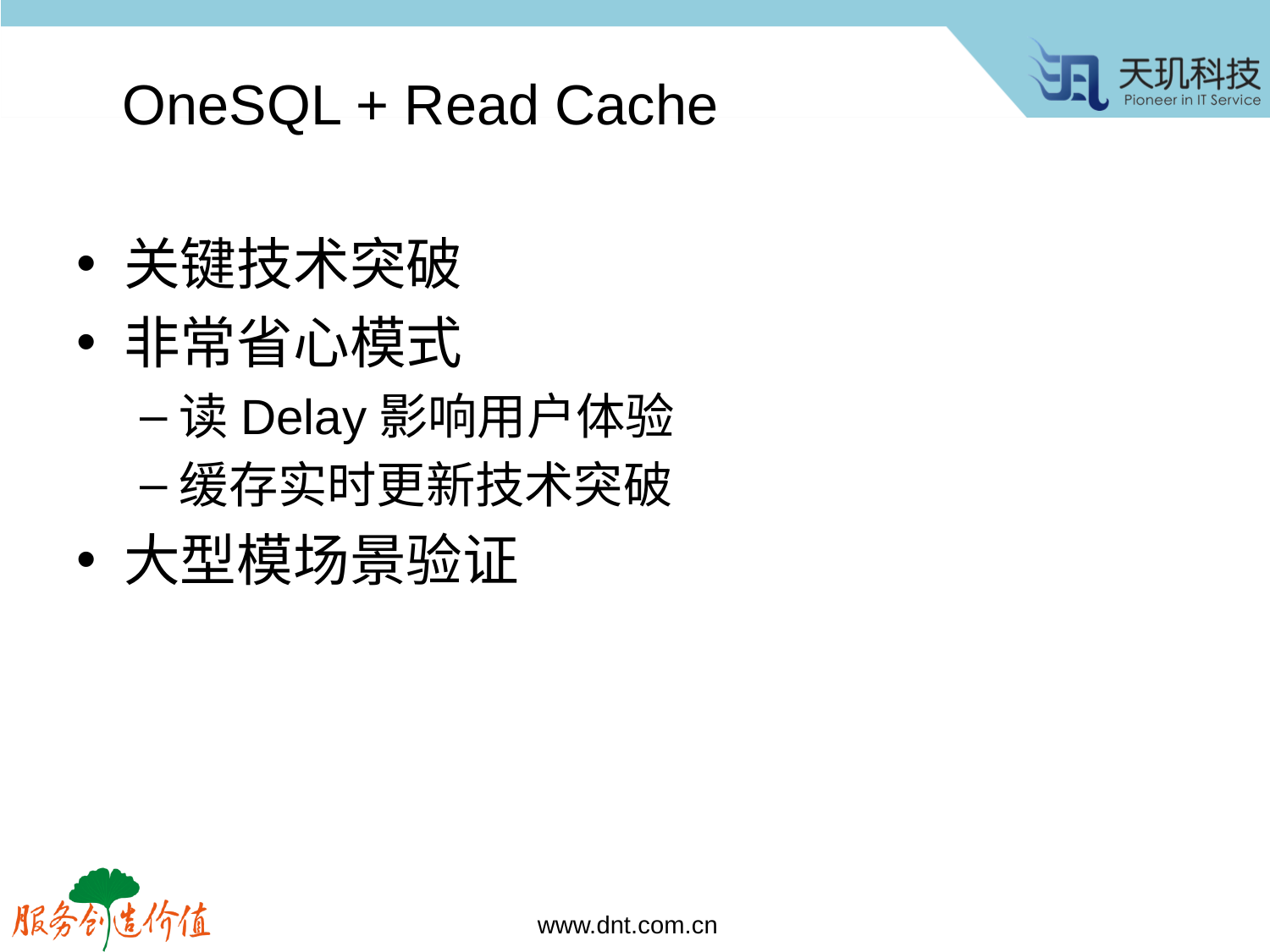

# OneSQL + Read Cache
关键技术突破
非常省心模式
读Delay影响用户体验
缓存实时更新技术突破
大型模场景验证